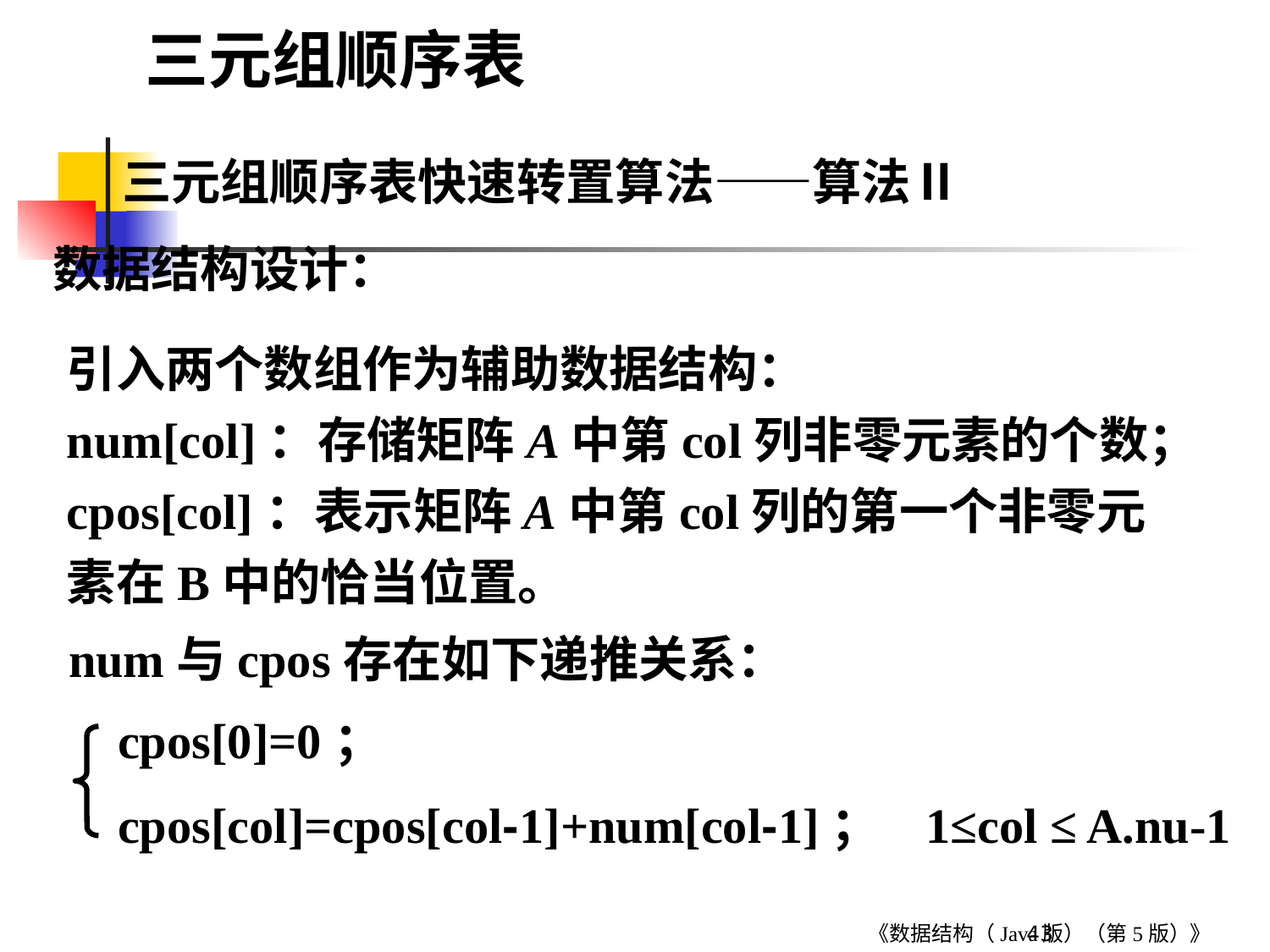

三元组顺序表
三元组顺序表快速转置算法——算法Ⅱ
数据结构设计：
引入两个数组作为辅助数据结构：
num[col]：存储矩阵A中第col列非零元素的个数；
cpos[col]：表示矩阵A中第col列的第一个非零元素在B中的恰当位置。
num与cpos存在如下递推关系：
cpos[0]=0；
cpos[col]=cpos[col-1]+num[col-1]；   1≤col ≤ A.nu-1

43
《数据结构（Java版）（第5版）》